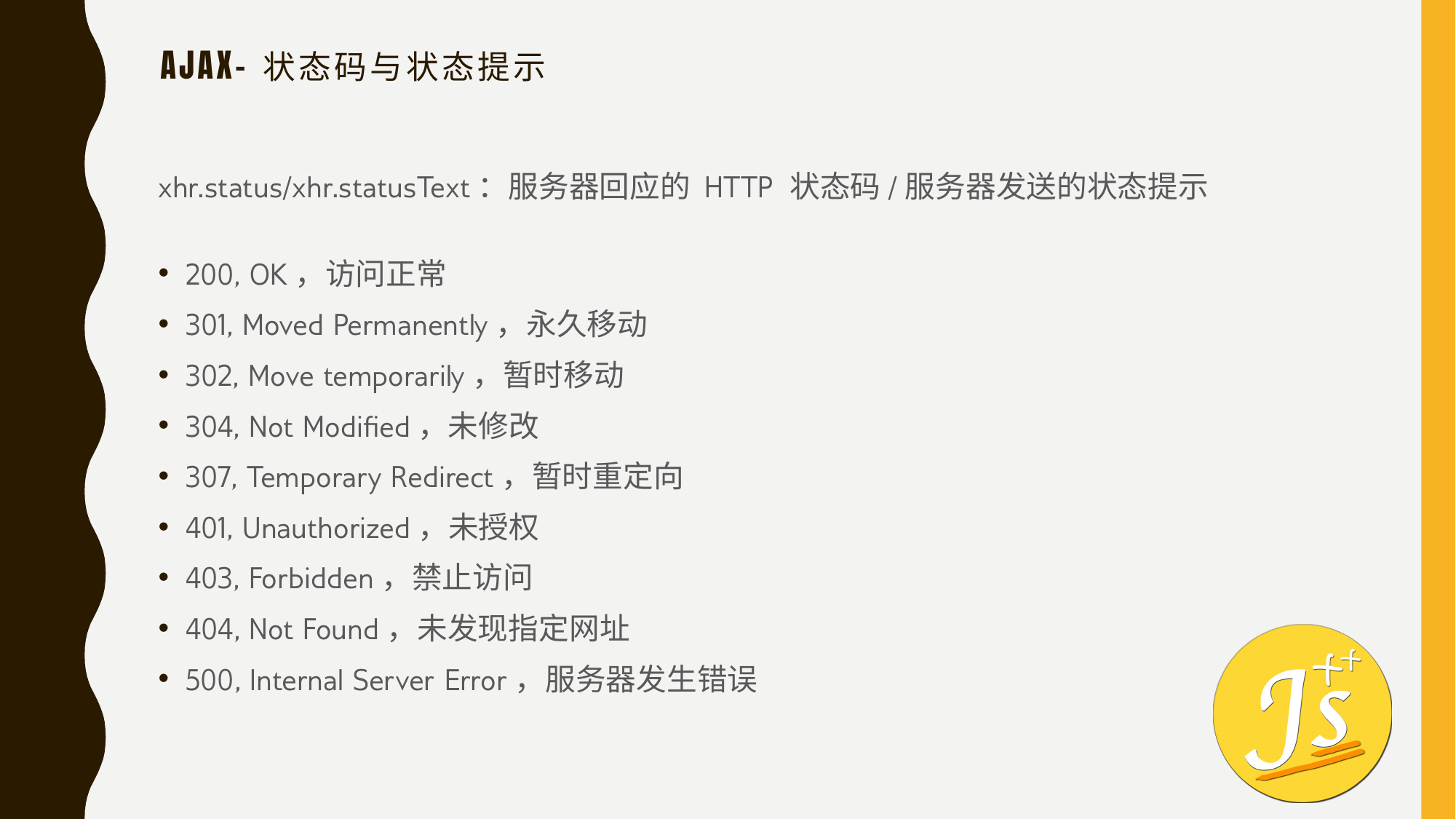

# AJAX- 状态码与状态提示
xhr.status/xhr.statusText：服务器回应的 HTTP 状态码/服务器发送的状态提示

200, OK，访问正常
301, Moved Permanently，永久移动
302, Move temporarily，暂时移动
304, Not Modified，未修改
307, Temporary Redirect，暂时重定向
401, Unauthorized，未授权
403, Forbidden，禁止访问
404, Not Found，未发现指定网址
500, Internal Server Error，服务器发生错误